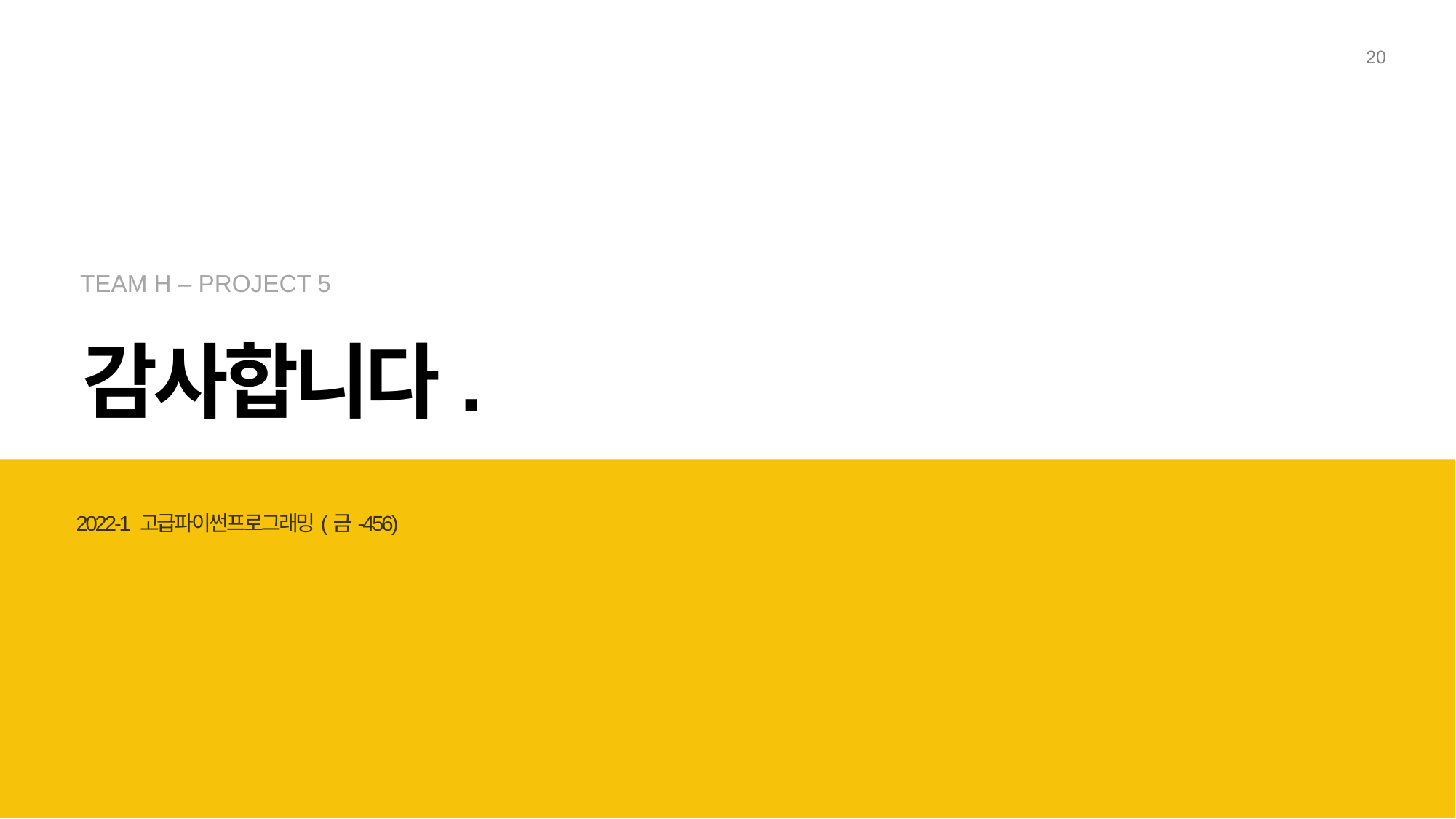

20
TEAM H – PROJECT 5
감사합니다.

2022-1 고급파이썬프로그래밍(금-456)